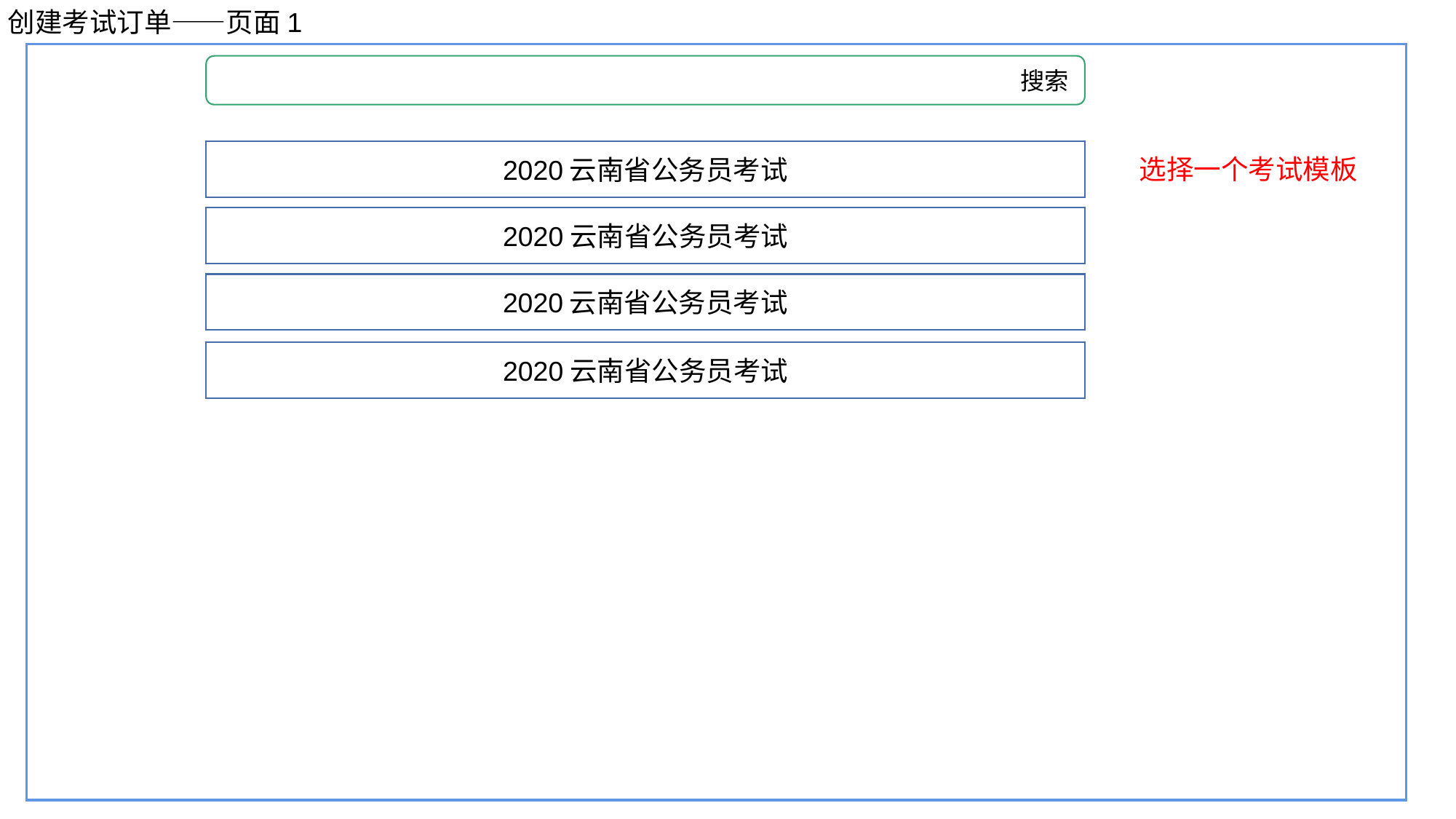

创建考试订单——页面1

搜索
2020云南省公务员考试
选择一个考试模板
2020云南省公务员考试
2020云南省公务员考试
2020云南省公务员考试